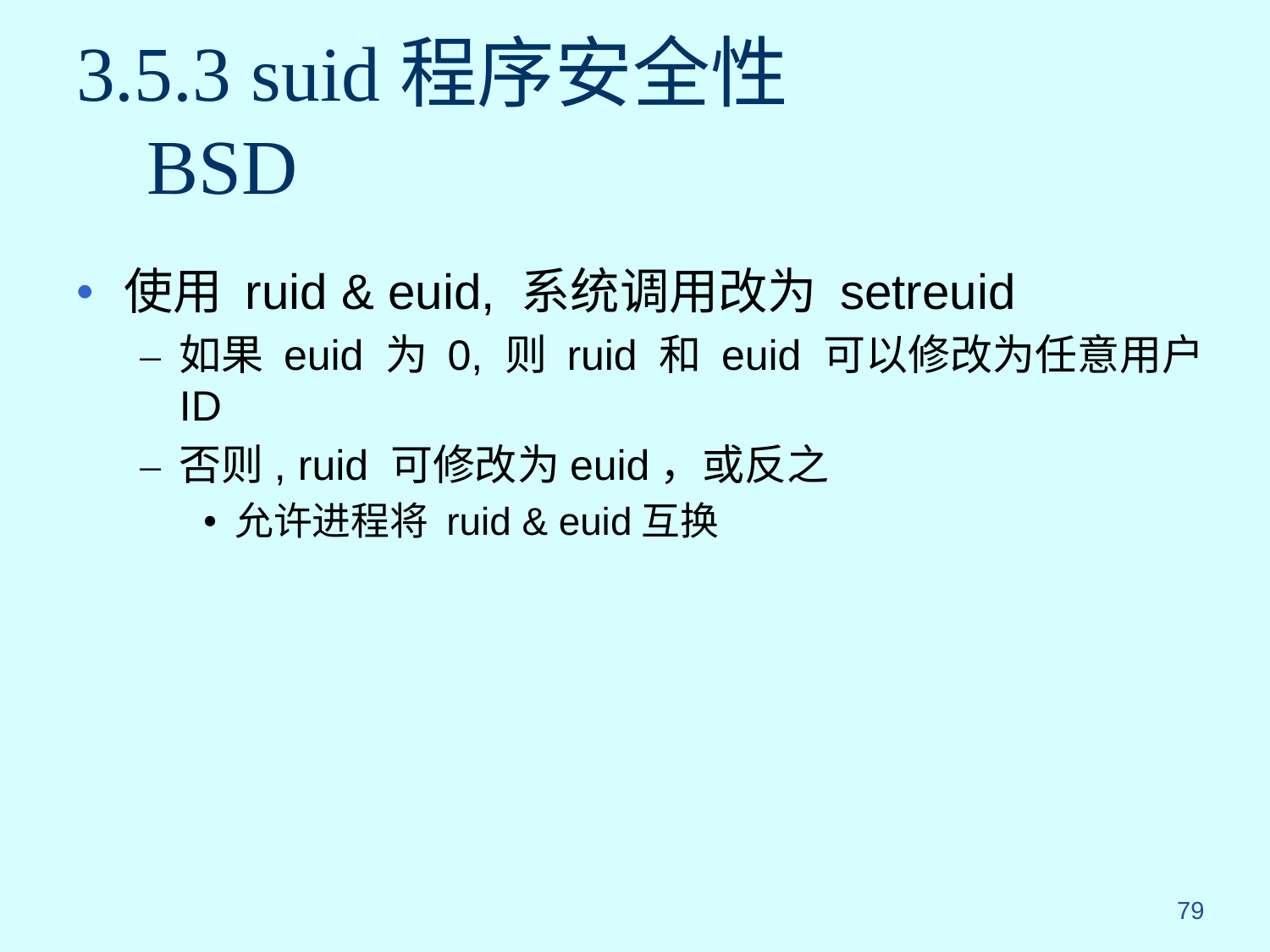

# 3.5.3 suid程序安全性 BSD
使用 ruid & euid, 系统调用改为 setreuid
如果 euid 为 0, 则 ruid 和 euid 可以修改为任意用户 ID
否则, ruid 可修改为euid，或反之
允许进程将 ruid & euid互换
79
79